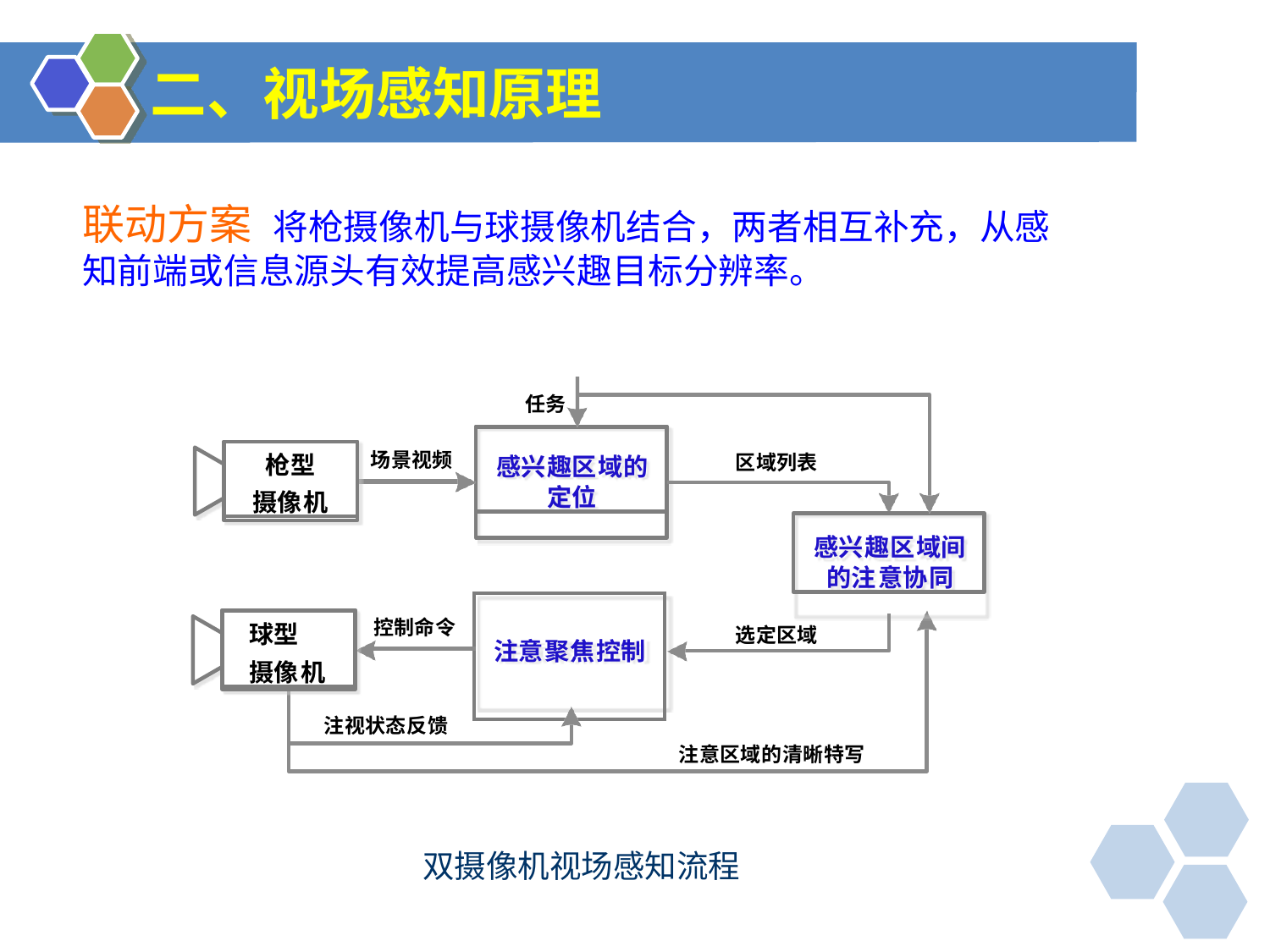

# 二、视场感知原理
联动方案
将枪摄像机与球摄像机结合，两者相互补充，从感
知前端或信息源头有效提高感兴趣目标分辨率。

任务

感兴趣区域的
定位

枪型
摄像机
场景视频
区域列表

感兴趣区域间 的注意协同

| 控制命令 | 注意聚焦控制 |
| --- | --- |
|  |  |

 球型
 摄像机

选定区域

注视状态反馈

注意区域的清晰特写
双摄像机视场感知流程